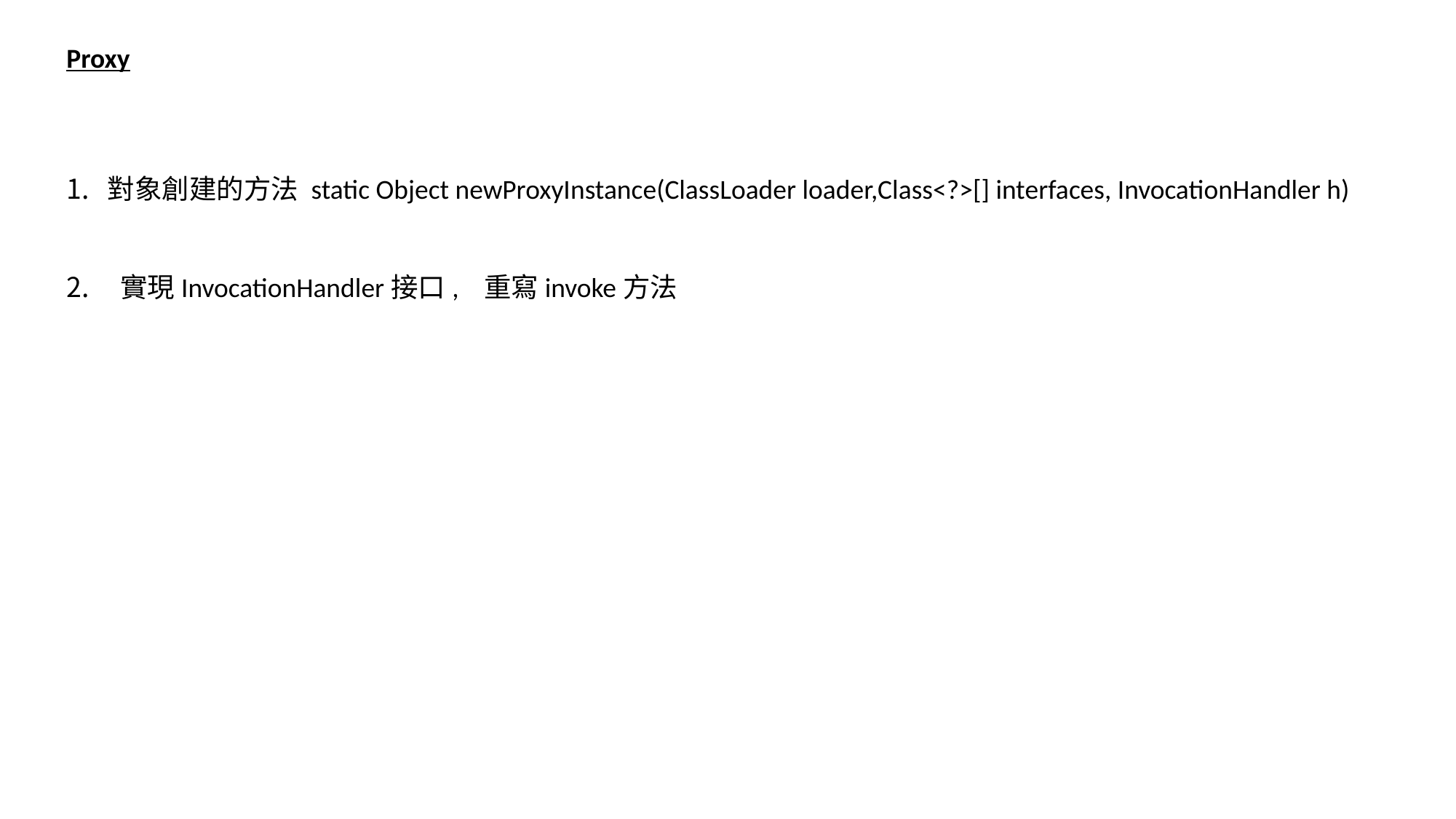

Proxy

對象創建的方法 static Object newProxyInstance(ClassLoader loader,Class<?>[] interfaces, InvocationHandler h)

 實現InvocationHandler接口,   重寫invoke方法